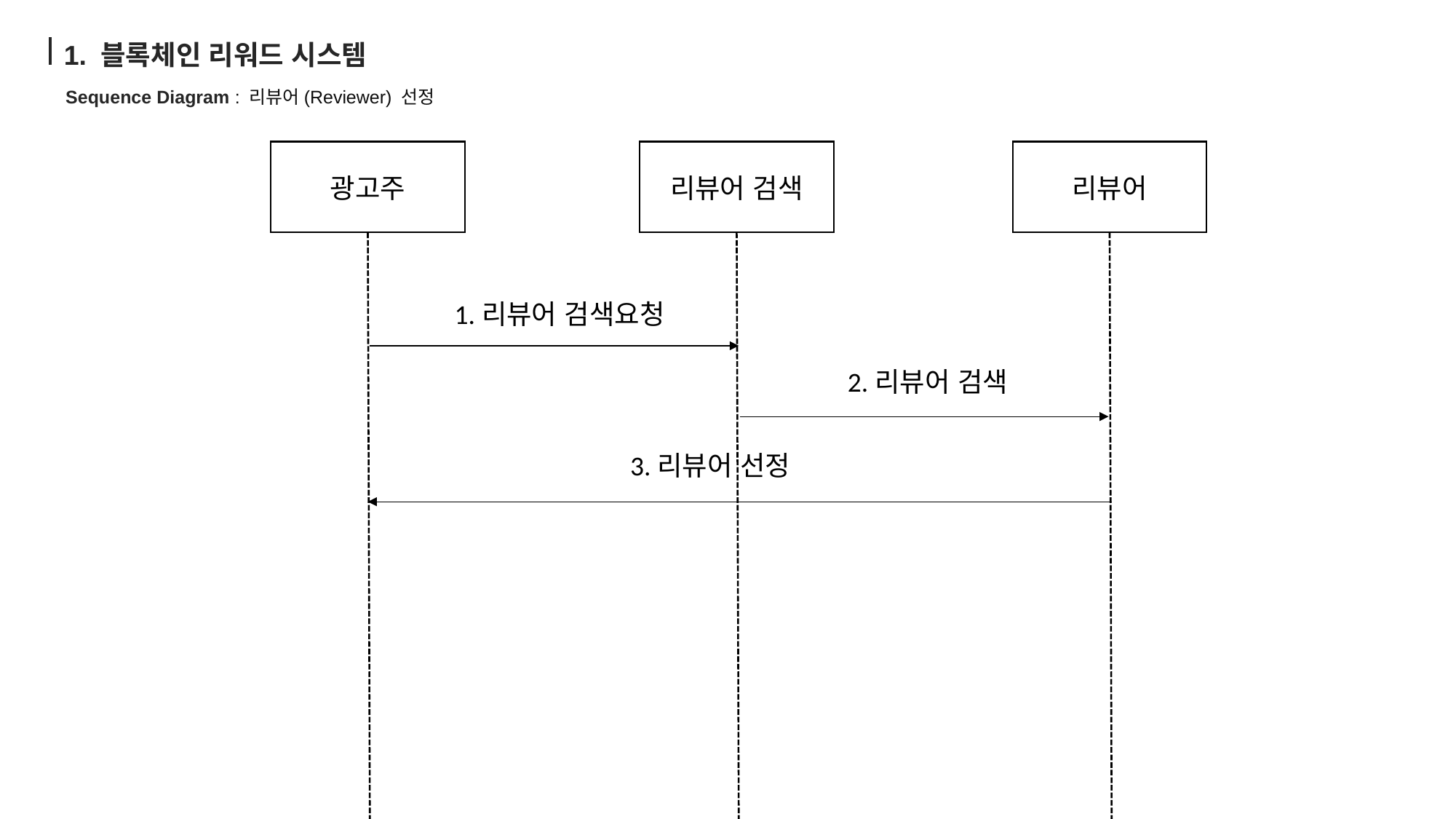

1. 블록체인 리워드 시스템
Sequence Diagram : 리뷰어(Reviewer) 선정
광고주
리뷰어 검색
리뷰어
1.리뷰어 검색요청
2.리뷰어 검색
3.리뷰어 선정